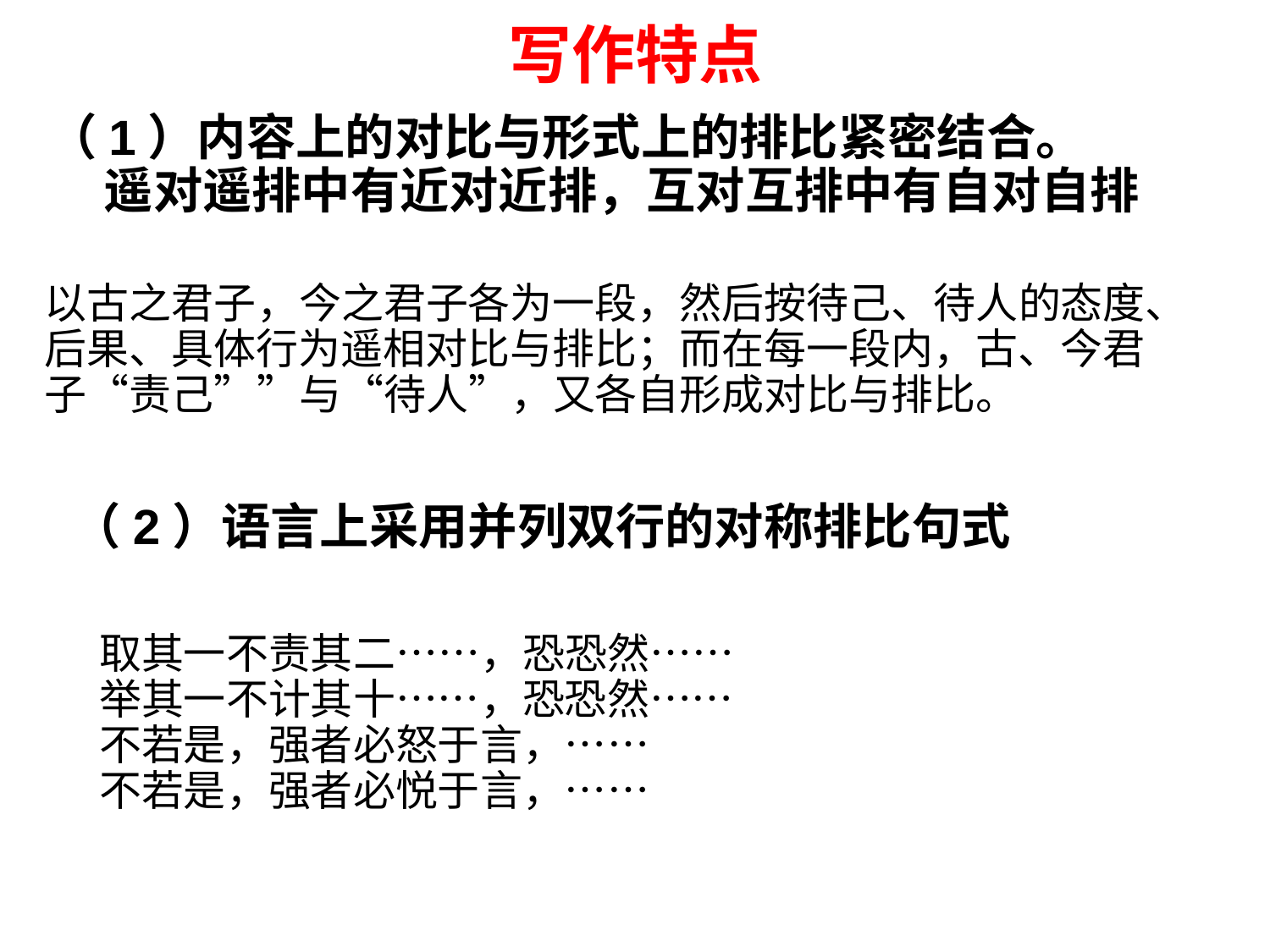

# 写作特点
（1）内容上的对比与形式上的排比紧密结合。
    遥对遥排中有近对近排，互对互排中有自对自排
以古之君子，今之君子各为一段，然后按待己、待人的态度、后果、具体行为遥相对比与排比；而在每一段内，古、今君子“责己””与“待人”，又各自形成对比与排比。
（2）语言上采用并列双行的对称排比句式
取其一不责其二……，恐恐然……
举其一不计其十……，恐恐然……
不若是，强者必怒于言，……
不若是，强者必悦于言，……